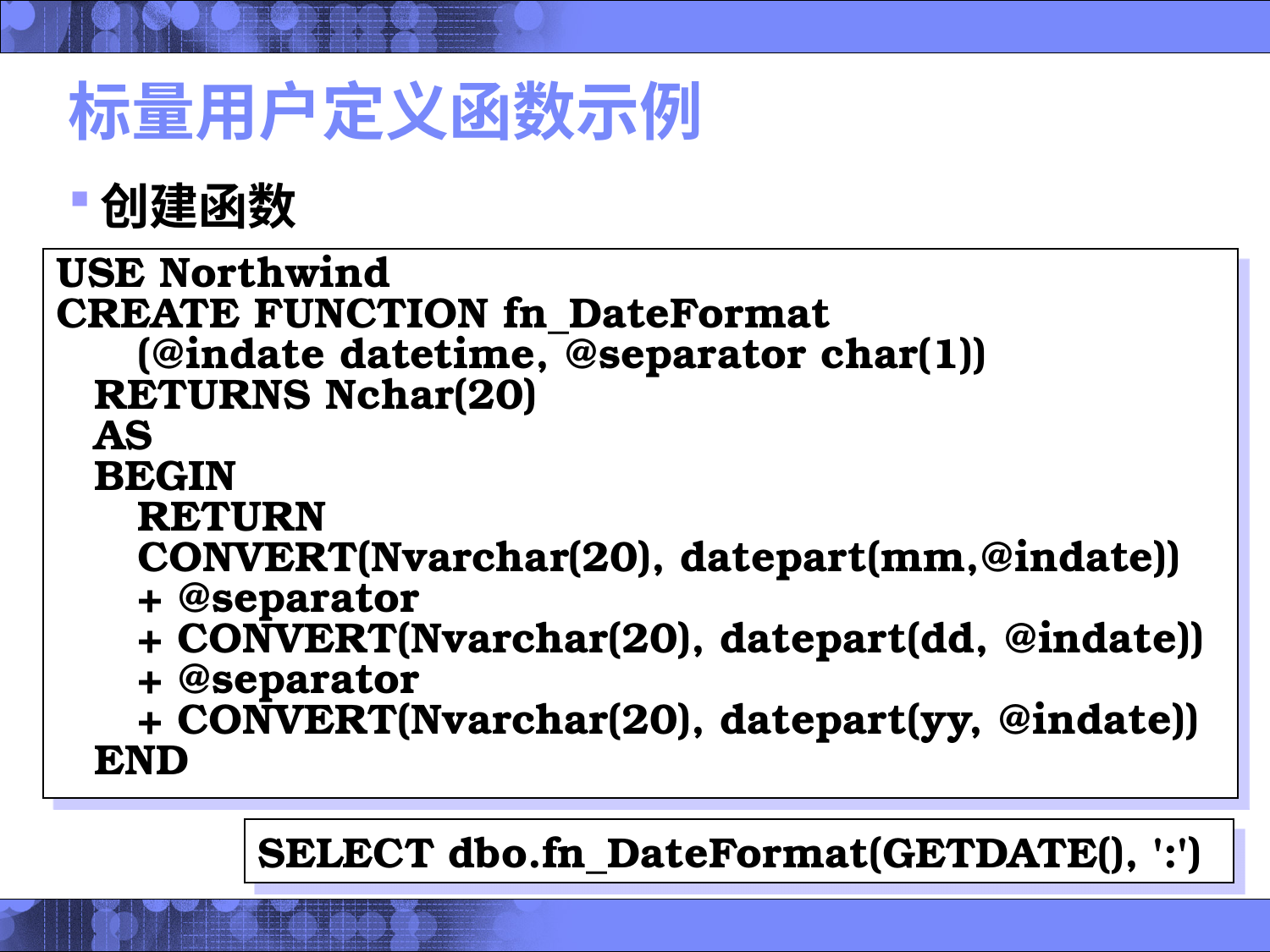

# 标量用户定义函数示例
创建函数

调用
USE Northwind
CREATE FUNCTION fn_DateFormat
   (@indate datetime, @separator char(1))
RETURNS Nchar(20)
AS
BEGIN
   RETURN
   CONVERT(Nvarchar(20), datepart(mm,@indate))
   + @separator
   + CONVERT(Nvarchar(20), datepart(dd, @indate))
   + @separator
   + CONVERT(Nvarchar(20), datepart(yy, @indate))
END
SELECT dbo.fn_DateFormat(GETDATE(), ':')